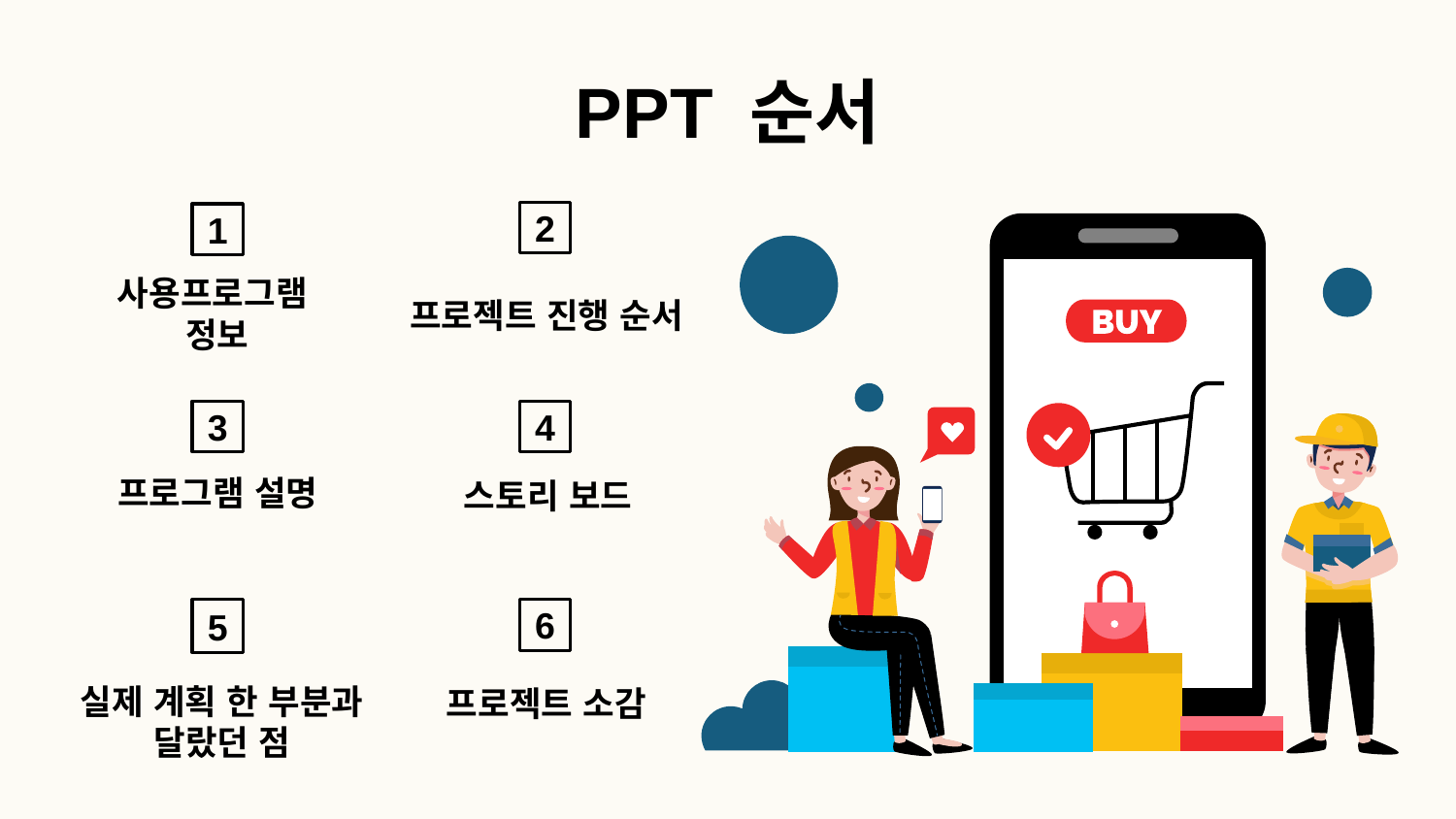

# PPT 순서
2
프로젝트 진행 순서
1
사용프로그램
정보

3
프로그램 설명
4
스토리 보드
5
실제 계획 한 부분과 달랐던 점
6
프로젝트 소감